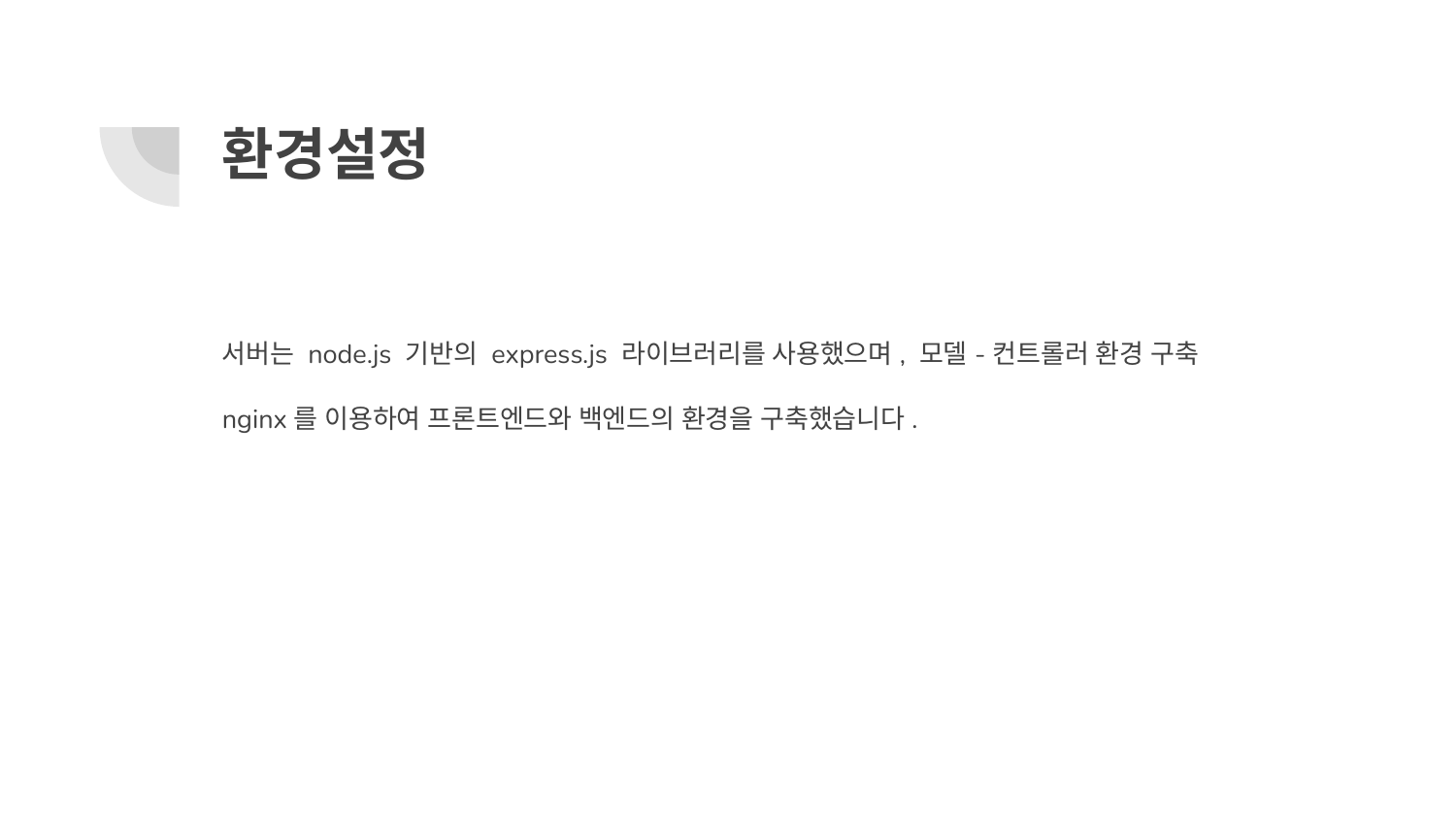

# 환경설정
서버는 node.js 기반의 express.js 라이브러리를 사용했으며, 모델-컨트롤러 환경 구축
nginx를 이용하여 프론트엔드와 백엔드의 환경을 구축했습니다.